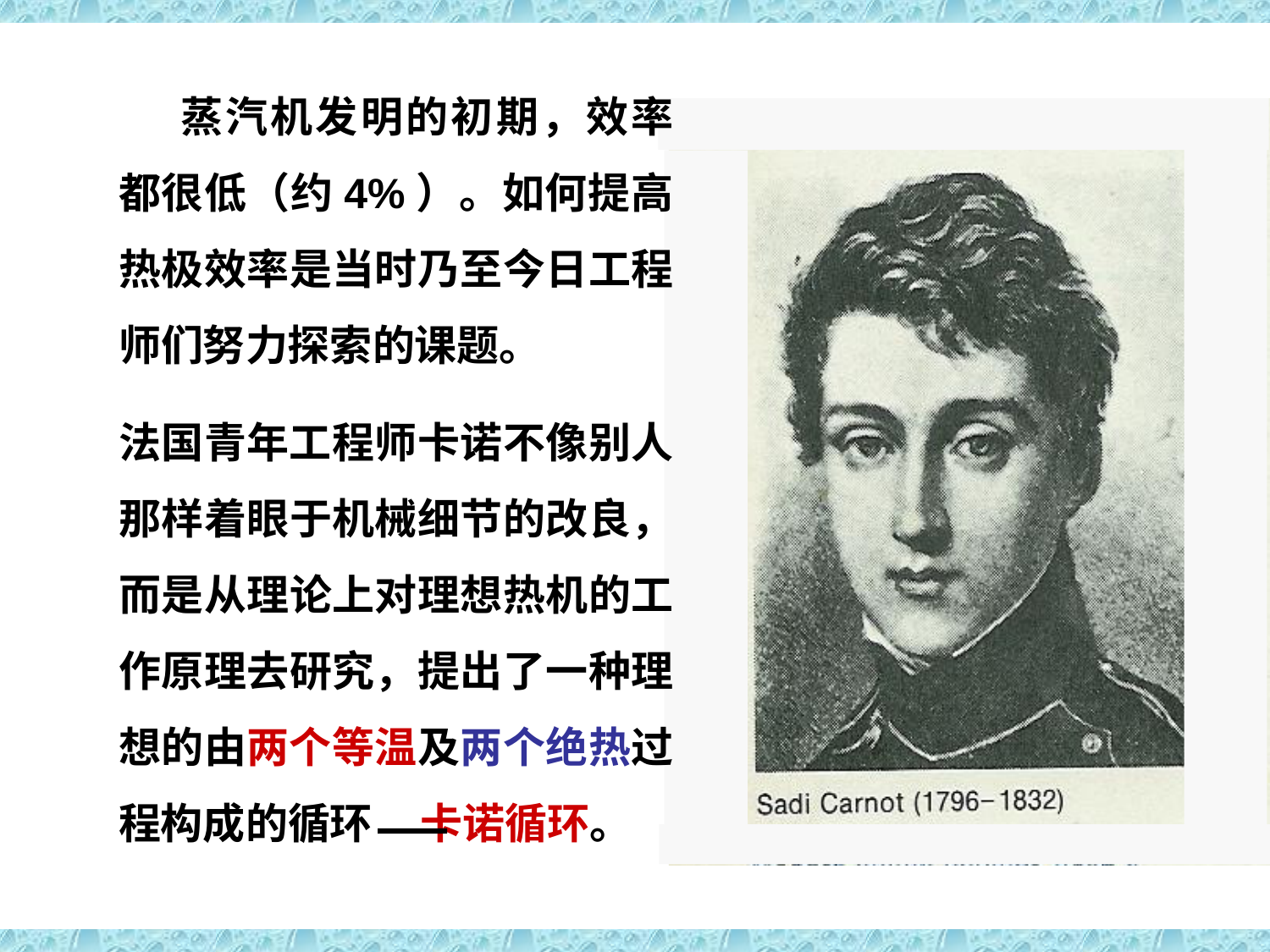

卡诺
    蒸汽机发明的初期，效率都很低（约4%）。如何提高热极效率是当时乃至今日工程师们努力探索的课题。
法国青年工程师卡诺不像别人那样着眼于机械细节的改良，而是从理论上对理想热机的工作原理去研究，提出了一种理想的由两个等温及两个绝热过程构成的循环     卡诺循环。